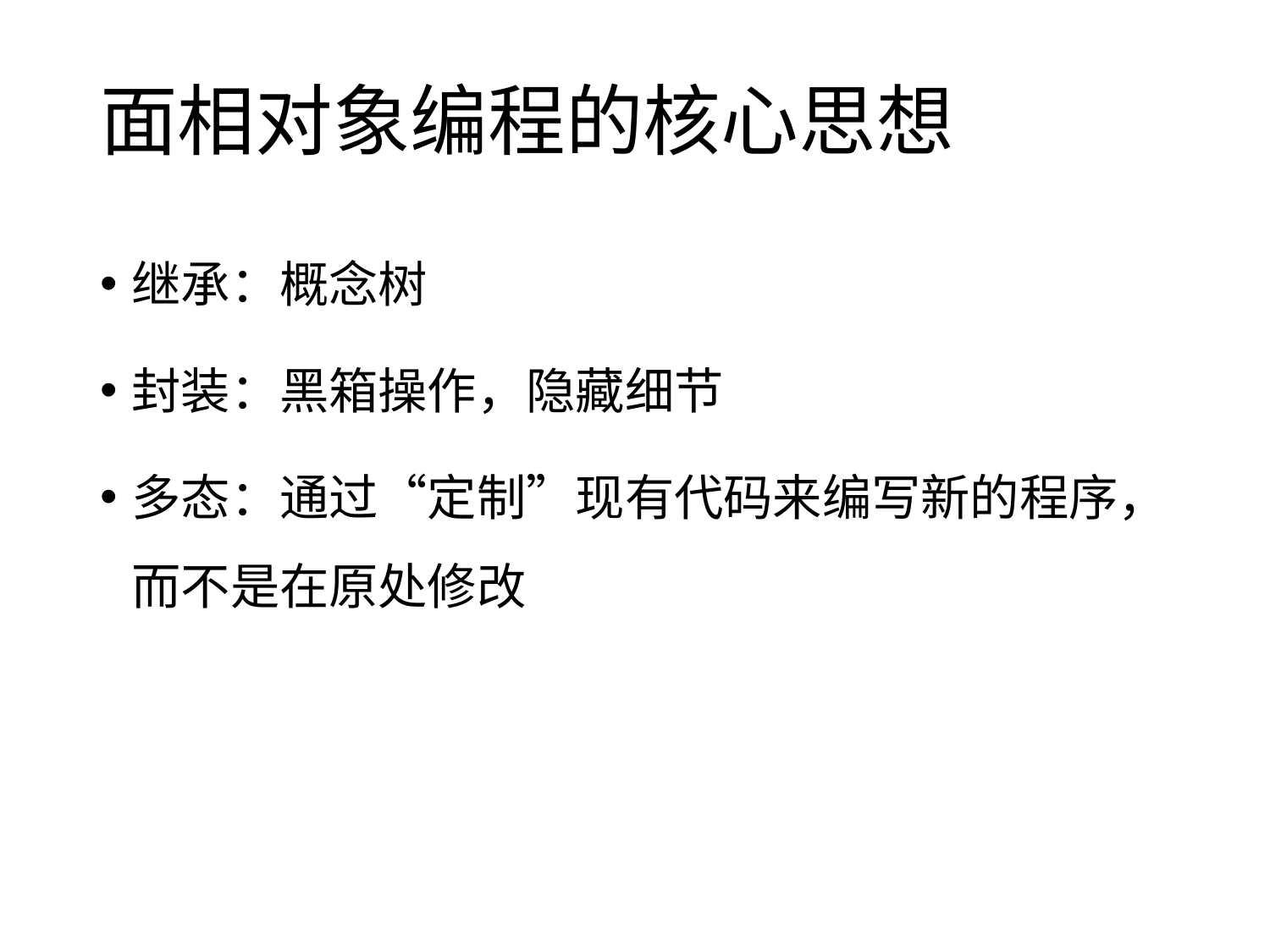

# 面相对象编程的核心思想
继承：概念树
封装：黑箱操作，隐藏细节
多态：通过“定制”现有代码来编写新的程序，而不是在原处修改